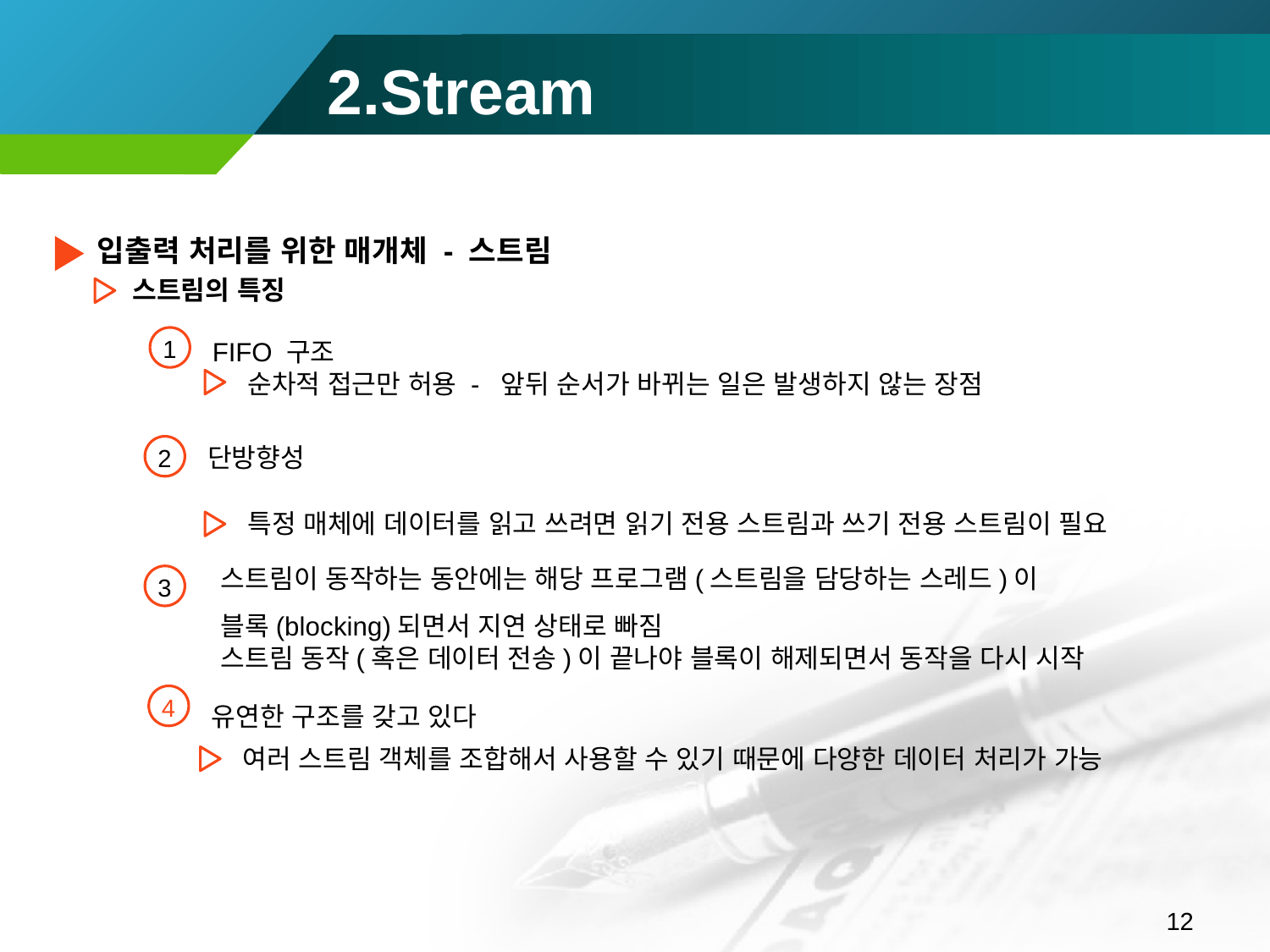

2.Stream
입출력 처리를 위한 매개체 - 스트림

스트림의 특징

FIFO 구조

1
순차적 접근만 허용 -  앞뒤 순서가 바뀌는 일은 발생하지 않는 장점

단방향성

2
특정 매체에 데이터를 읽고 쓰려면 읽기 전용 스트림과 쓰기 전용 스트림이 필요

스트림이 동작하는 동안에는 해당 프로그램(스트림을 담당하는 스레드)이
블록(blocking)되면서 지연 상태로 빠짐
스트림 동작(혹은 데이터 전송)이 끝나야 블록이 해제되면서 동작을 다시 시작

3

4
유연한 구조를 갖고 있다
여러 스트림 객체를 조합해서 사용할 수 있기 때문에 다양한 데이터 처리가 가능

12